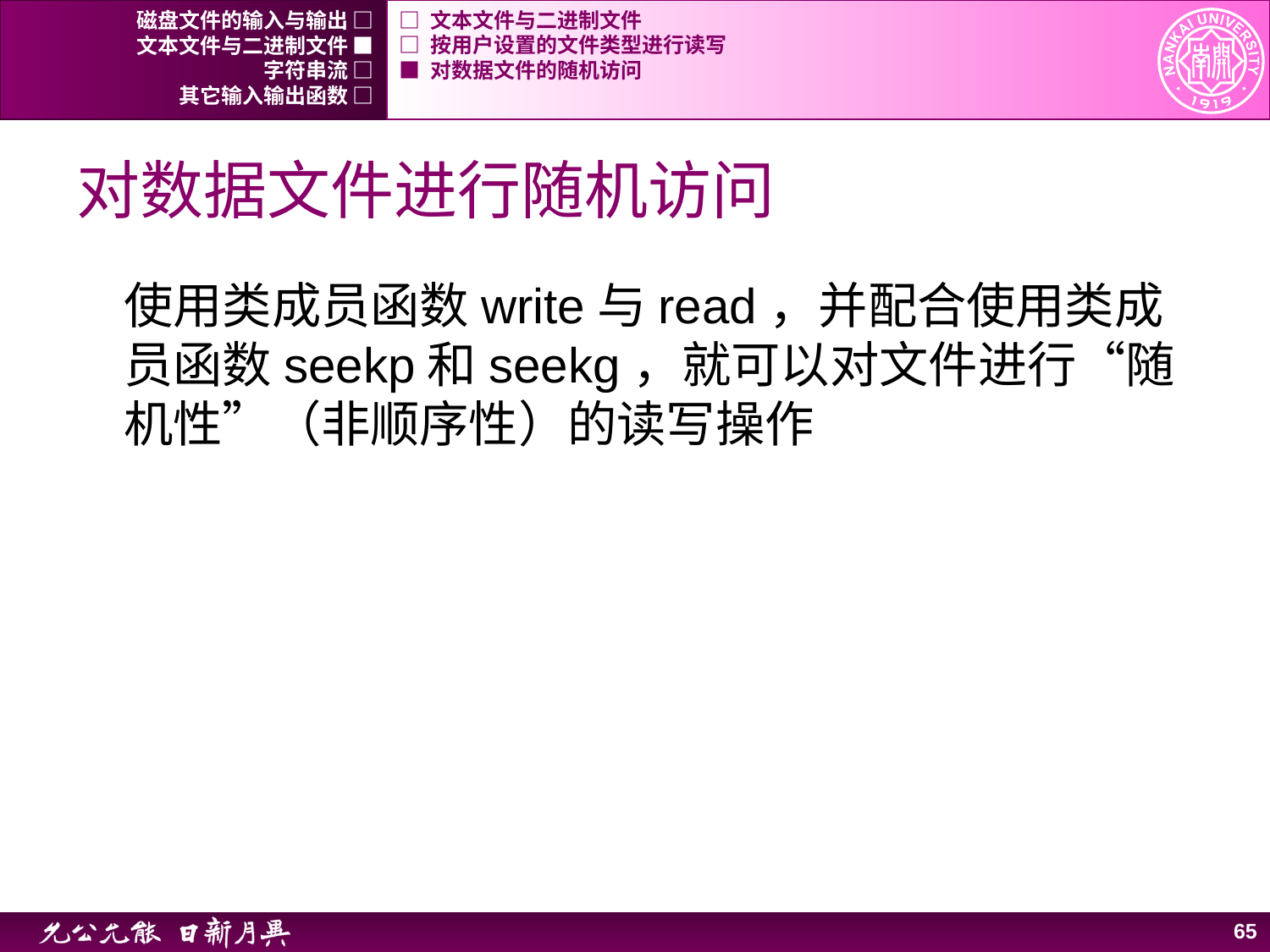

磁盘文件的输入与输出 □
□ 文本文件与二进制文件
文本文件与二进制文件 ■
□ 按用户设置的文件类型进行读写
字符串流 □
■ 对数据文件的随机访问
其它输入输出函数 □
# 对数据文件进行随机访问
使用类成员函数write与read，并配合使用类成员函数seekp和seekg，就可以对文件进行“随机性”（非顺序性）的读写操作

65